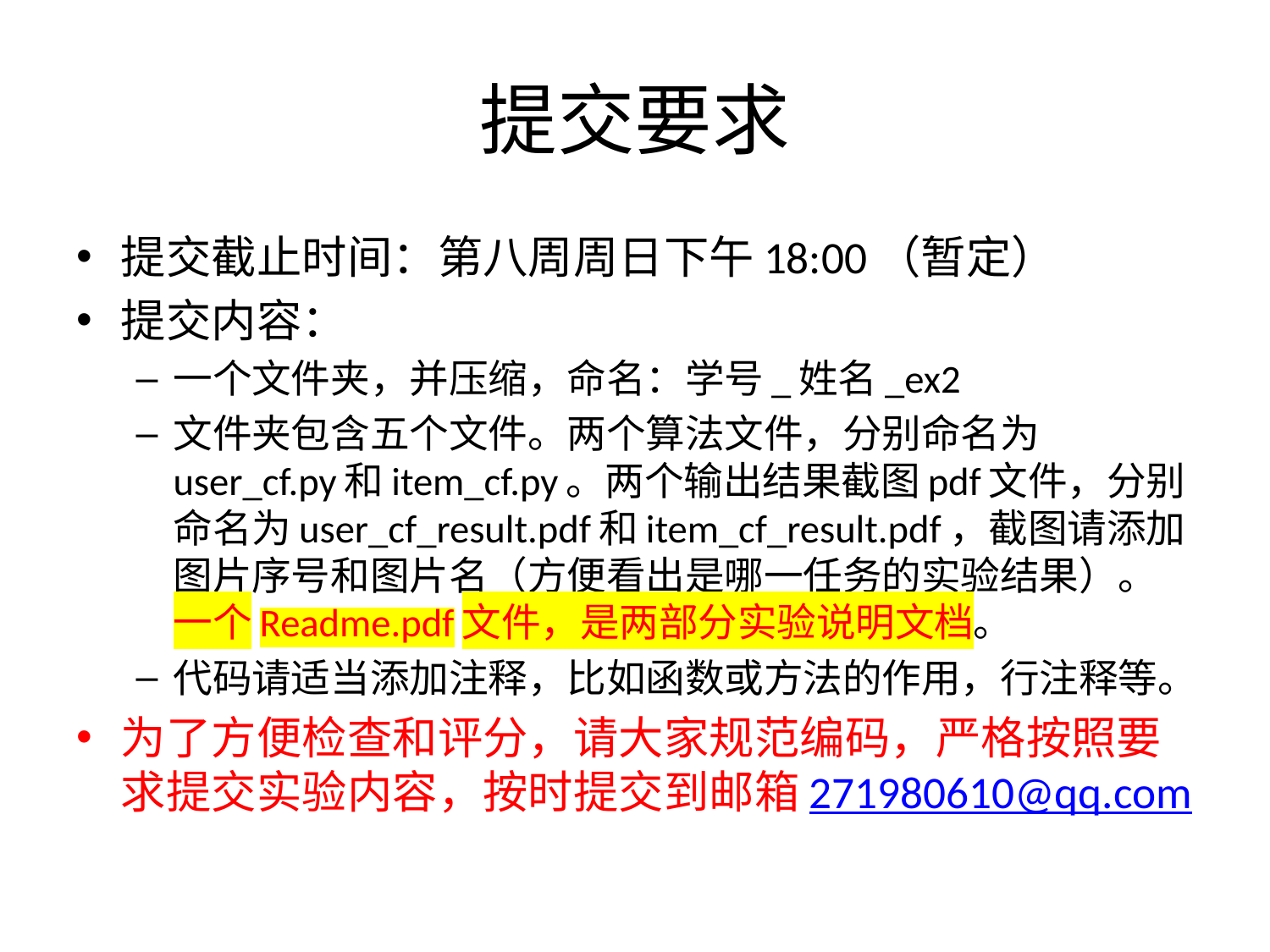

# 提交要求
提交截止时间：第八周周日下午18:00（暂定）
提交内容：
一个文件夹，并压缩，命名：学号_姓名_ex2
文件夹包含五个文件。两个算法文件，分别命名为user_cf.py和item_cf.py。两个输出结果截图pdf文件，分别命名为user_cf_result.pdf和item_cf_result.pdf，截图请添加图片序号和图片名（方便看出是哪一任务的实验结果）。一个Readme.pdf文件，是两部分实验说明文档。
代码请适当添加注释，比如函数或方法的作用，行注释等。
为了方便检查和评分，请大家规范编码，严格按照要求提交实验内容，按时提交到邮箱271980610@qq.com